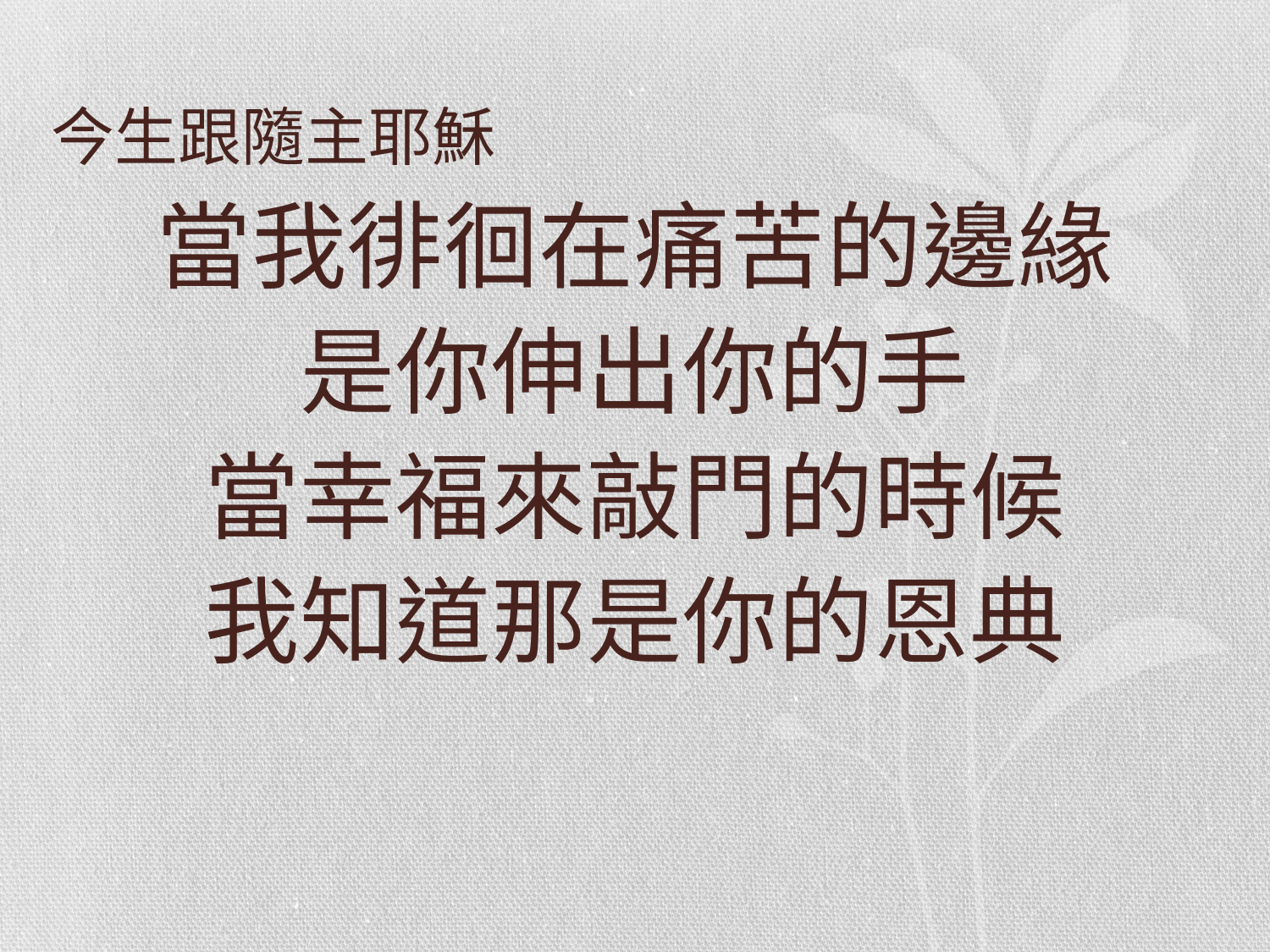

# 今生跟隨主耶穌
當我徘徊在痛苦的邊緣
是你伸出你的手
當幸福來敲門的時候
我知道那是你的恩典